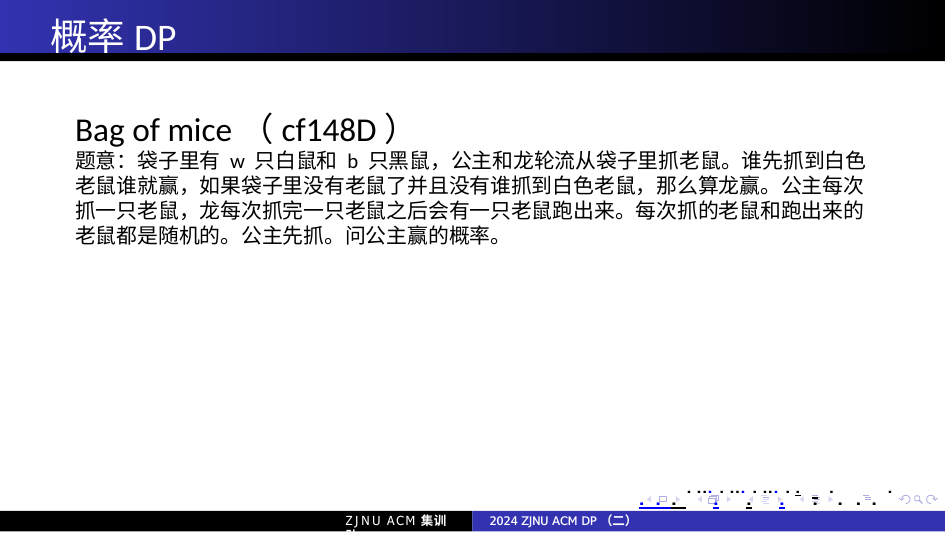

概率DP
Bag of mice（cf148D）
题意：袋子里有 w 只白鼠和 b 只黑鼠，公主和龙轮流从袋子里抓老鼠。谁先抓到白色老鼠谁就赢，如果袋子里没有老鼠了并且没有谁抓到白色老鼠，那么算龙赢。公主每次抓一只老鼠，龙每次抓完一只老鼠之后会有一只老鼠跑出来。每次抓的老鼠和跑出来的老鼠都是随机的。公主先抓。问公主赢的概率。

. . . ................. . .. . . .
2024 ZJNU ACM DP（二）
ZJNU ACM集训队